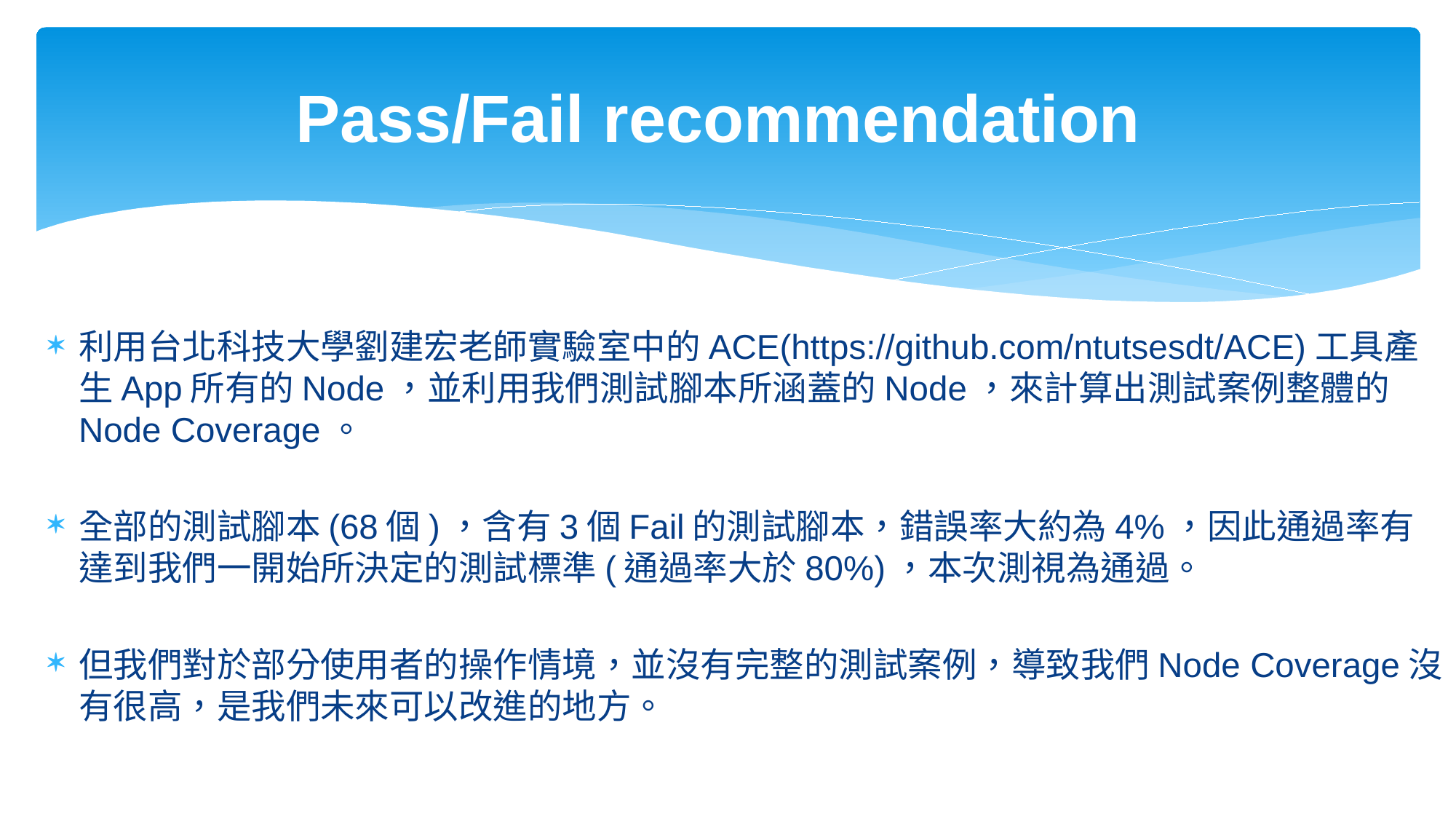

# Pass/Fail recommendation
利用台北科技大學劉建宏老師實驗室中的ACE(https://github.com/ntutsesdt/ACE)工具產生App所有的Node，並利用我們測試腳本所涵蓋的Node，來計算出測試案例整體的Node Coverage。

全部的測試腳本(68個)，含有3個Fail的測試腳本，錯誤率大約為4%，因此通過率有達到我們一開始所決定的測試標準(通過率大於80%)，本次測視為通過。

但我們對於部分使用者的操作情境，並沒有完整的測試案例，導致我們Node Coverage沒有很高，是我們未來可以改進的地方。